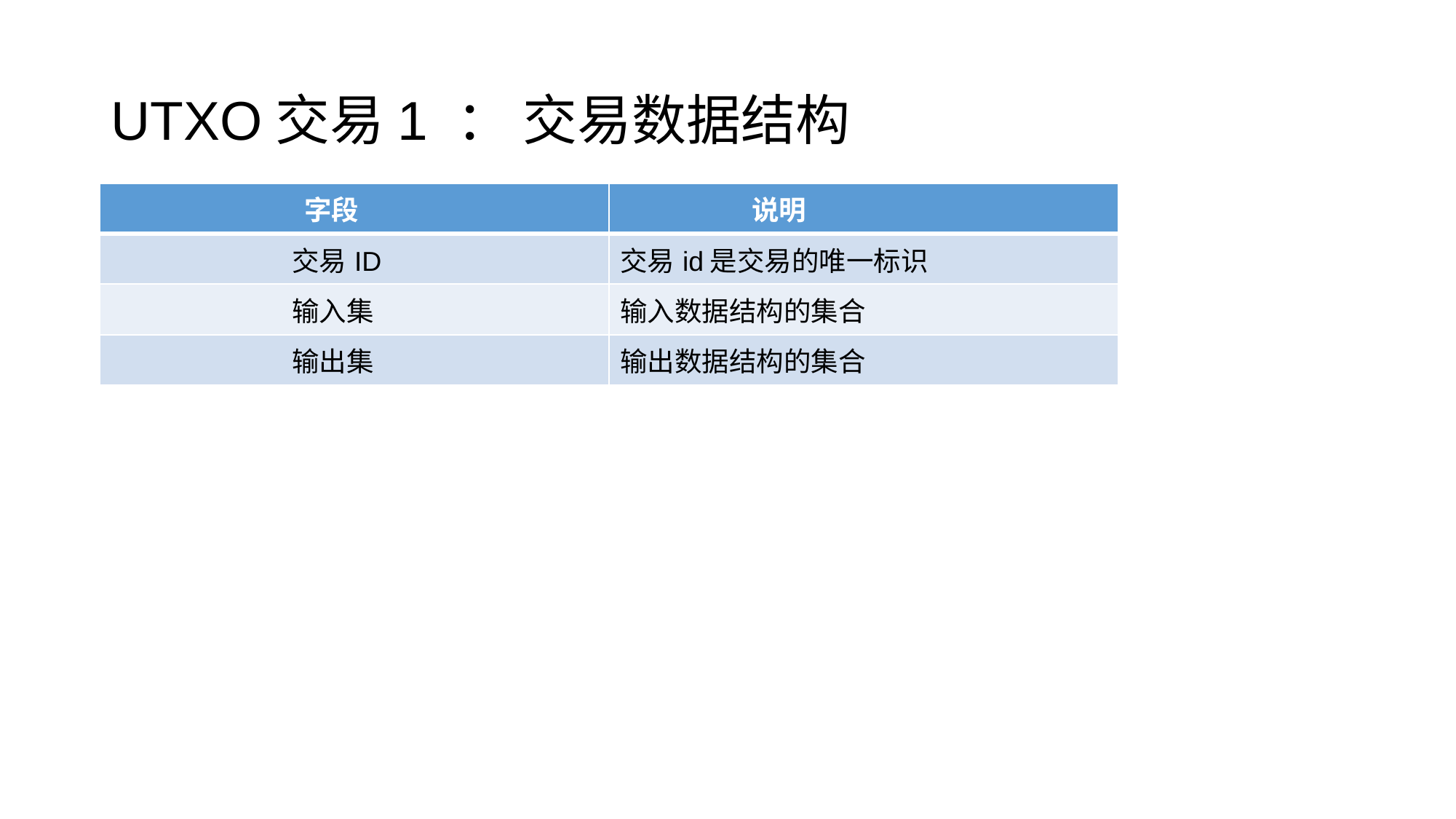

# UTXO交易1 ： 交易数据结构
| 字段 | 说明 |
| --- | --- |
| 交易ID | 交易id是交易的唯一标识 |
| 输入集 | 输入数据结构的集合 |
| 输出集 | 输出数据结构的集合 |